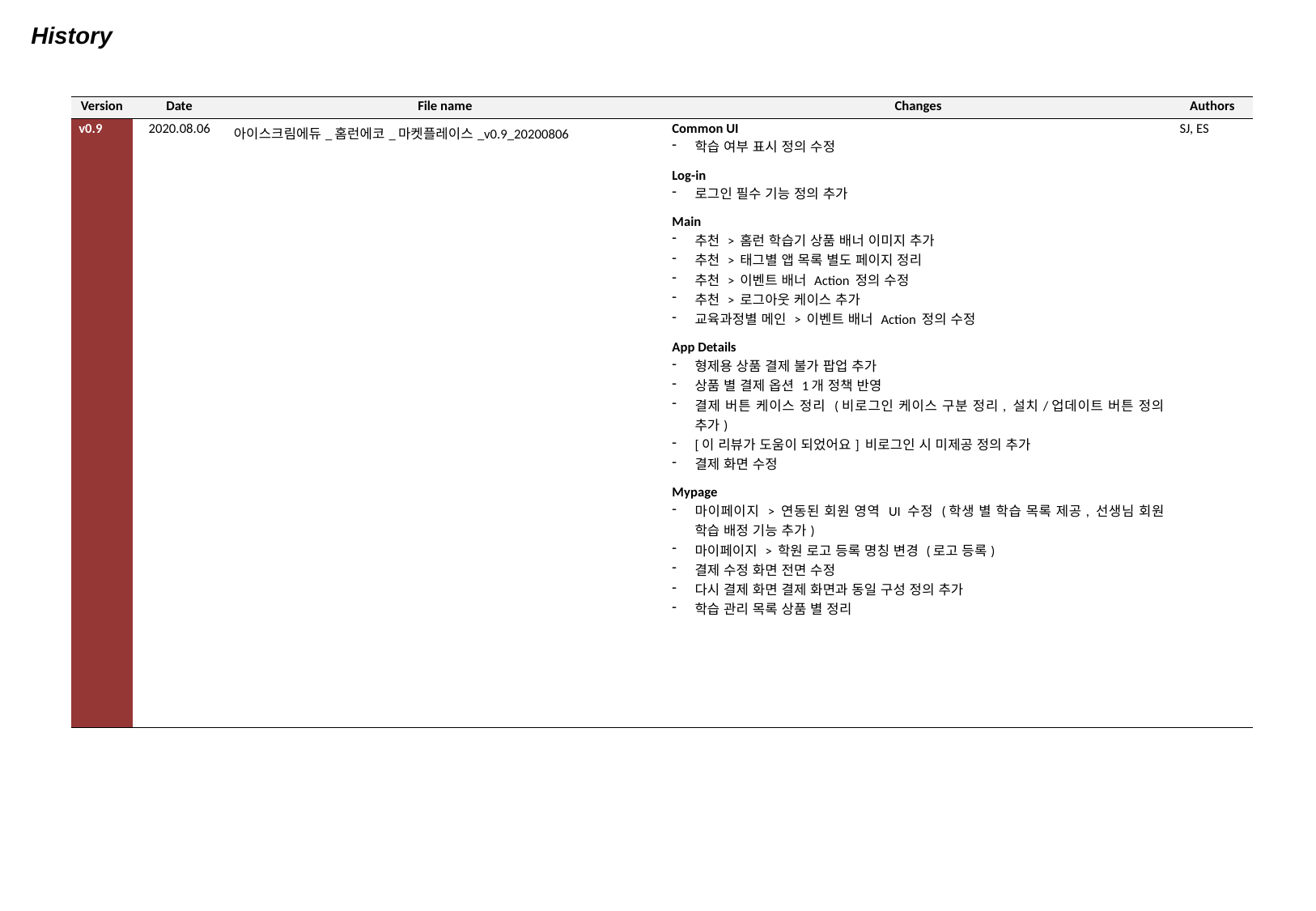

History
| Version | Date | File name | Changes | Authors |
| --- | --- | --- | --- | --- |
| v0.9 | 2020.08.06 | 아이스크림에듀\_홈런에코\_마켓플레이스\_v0.9\_20200806 | Common UI 학습 여부 표시 정의 수정 Log-in 로그인 필수 기능 정의 추가 Main 추천 > 홈런 학습기 상품 배너 이미지 추가 추천 > 태그별 앱 목록 별도 페이지 정리 추천 > 이벤트 배너 Action 정의 수정 추천 > 로그아웃 케이스 추가 교육과정별 메인 > 이벤트 배너 Action 정의 수정 App Details 형제용 상품 결제 불가 팝업 추가 상품 별 결제 옵션 1개 정책 반영 결제 버튼 케이스 정리 (비로그인 케이스 구분 정리, 설치/업데이트 버튼 정의 추가) [이 리뷰가 도움이 되었어요] 비로그인 시 미제공 정의 추가 결제 화면 수정 Mypage 마이페이지 > 연동된 회원 영역 UI 수정 (학생 별 학습 목록 제공, 선생님 회원 학습 배정 기능 추가) 마이페이지 > 학원 로고 등록 명칭 변경 (로고 등록) 결제 수정 화면 전면 수정 다시 결제 화면 결제 화면과 동일 구성 정의 추가 학습 관리 목록 상품 별 정리 | SJ, ES |